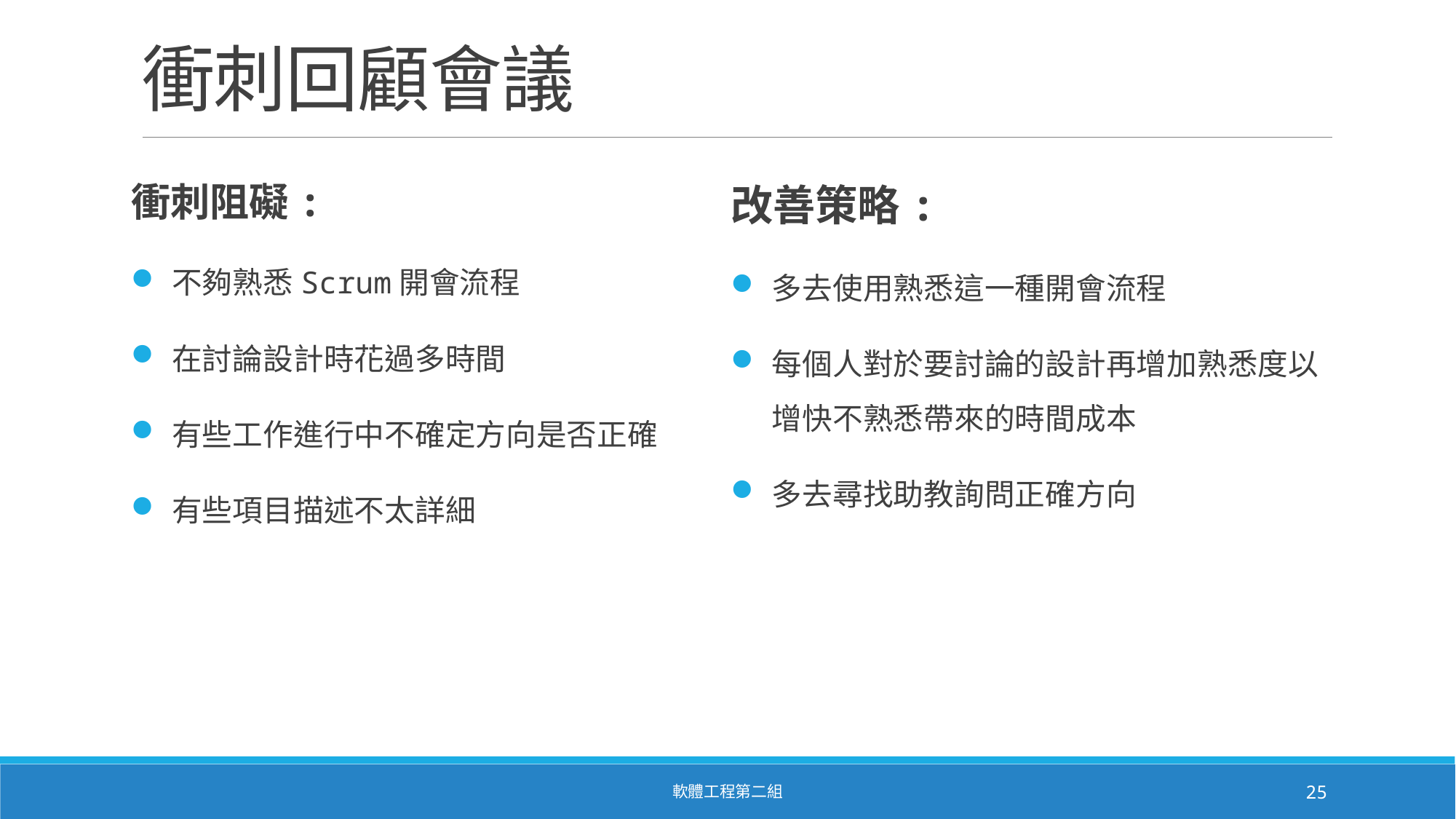

# 衝刺回顧會議
衝刺阻礙:
不夠熟悉Scrum開會流程
在討論設計時花過多時間
有些工作進行中不確定方向是否正確
有些項目描述不太詳細
改善策略:
多去使用熟悉這一種開會流程
每個人對於要討論的設計再增加熟悉度以增快不熟悉帶來的時間成本
多去尋找助教詢問正確方向
軟體工程第二組
25